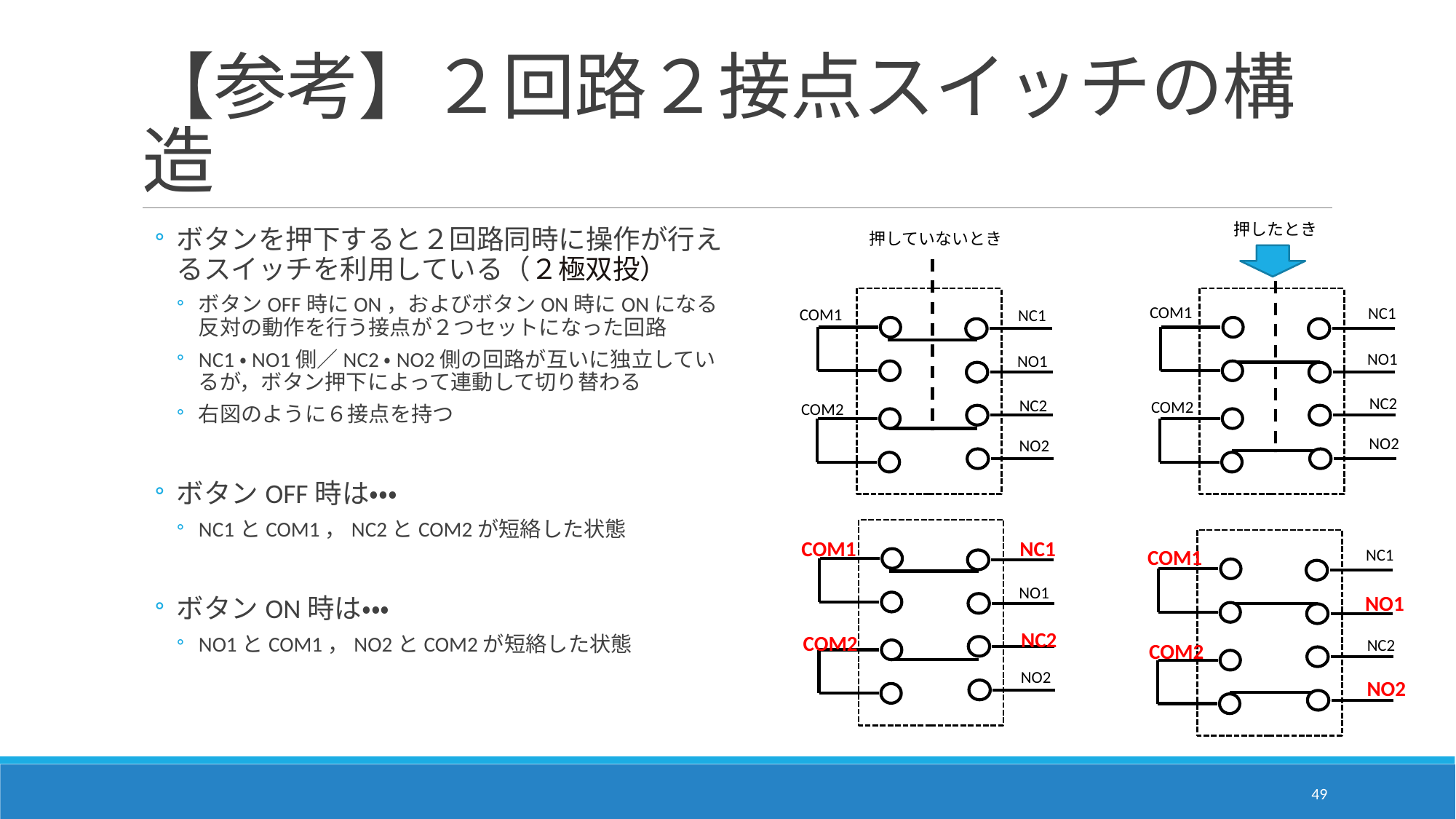

# 【参考】２回路２接点スイッチの構造
押したとき
ボタンを押下すると２回路同時に操作が行えるスイッチを利用している（２極双投）
ボタンOFF時にON，およびボタンON時にONになる反対の動作を行う接点が２つセットになった回路
NC1・NO1側／NC2・NO2側の回路が互いに独立しているが，ボタン押下によって連動して切り替わる
右図のように６接点を持つ

ボタンOFF時は・・・
NC1とCOM1，NC2とCOM2が短絡した状態

ボタンON時は・・・
NO1とCOM1，NO2とCOM2が短絡した状態

押していないとき

COM1
NC1
COM1
NC1

NO1
NO1

NC2
NC2
COM2
COM2

NO2
NO2

COM1

NC1
COM1
NC1

NO1
NO1

NC2
COM2
NC2
COM2

NO2
NO2

49